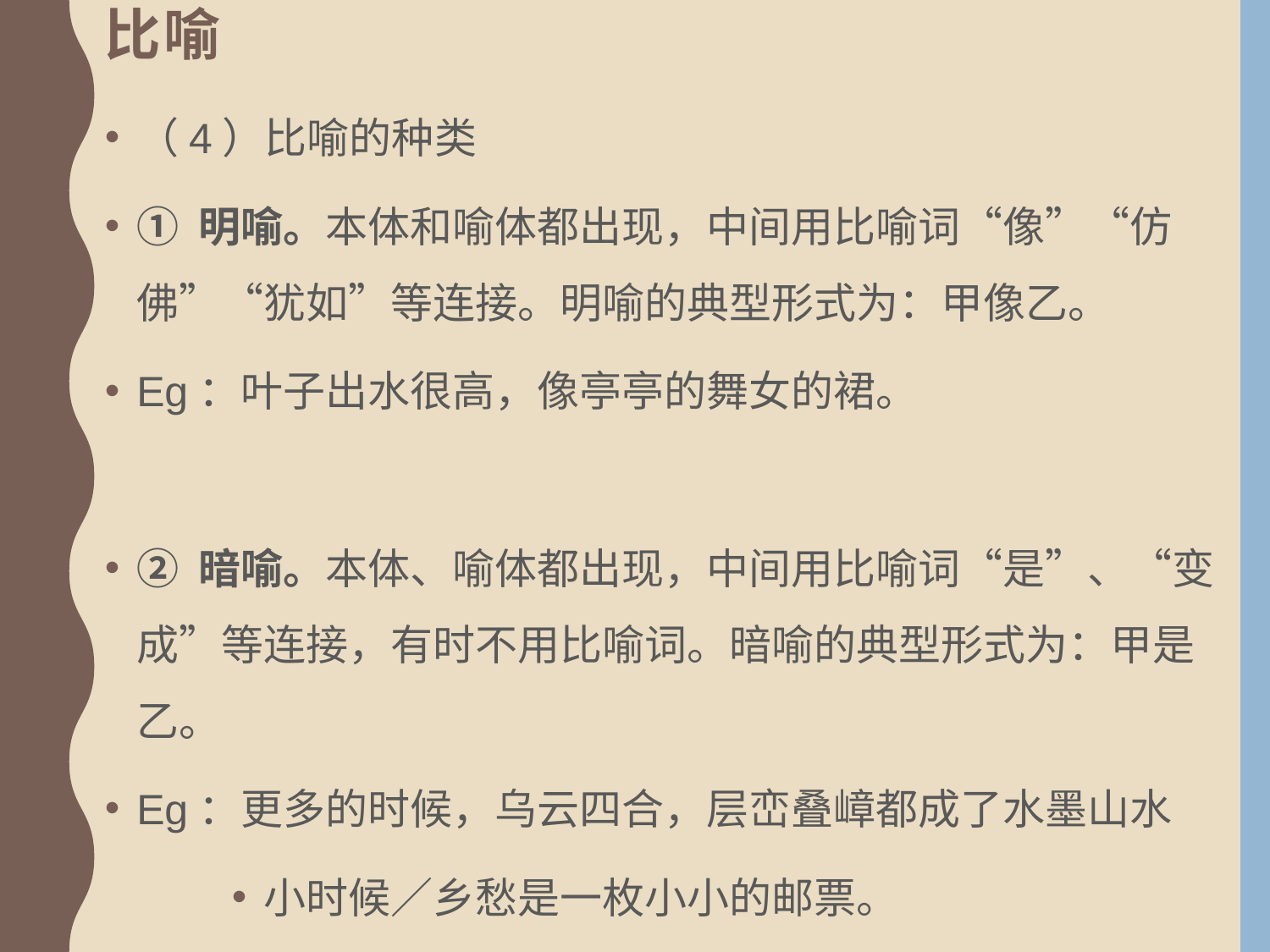

# 比喻
（4）比喻的种类
① 明喻。本体和喻体都出现，中间用比喻词“像”“仿佛”“犹如”等连接。明喻的典型形式为：甲像乙。
Eg：叶子出水很高，像亭亭的舞女的裙。

② 暗喻。本体、喻体都出现，中间用比喻词“是”、“变成”等连接，有时不用比喻词。暗喻的典型形式为：甲是乙。
Eg：更多的时候，乌云四合，层峦叠嶂都成了水墨山水
小时候／乡愁是一枚小小的邮票。